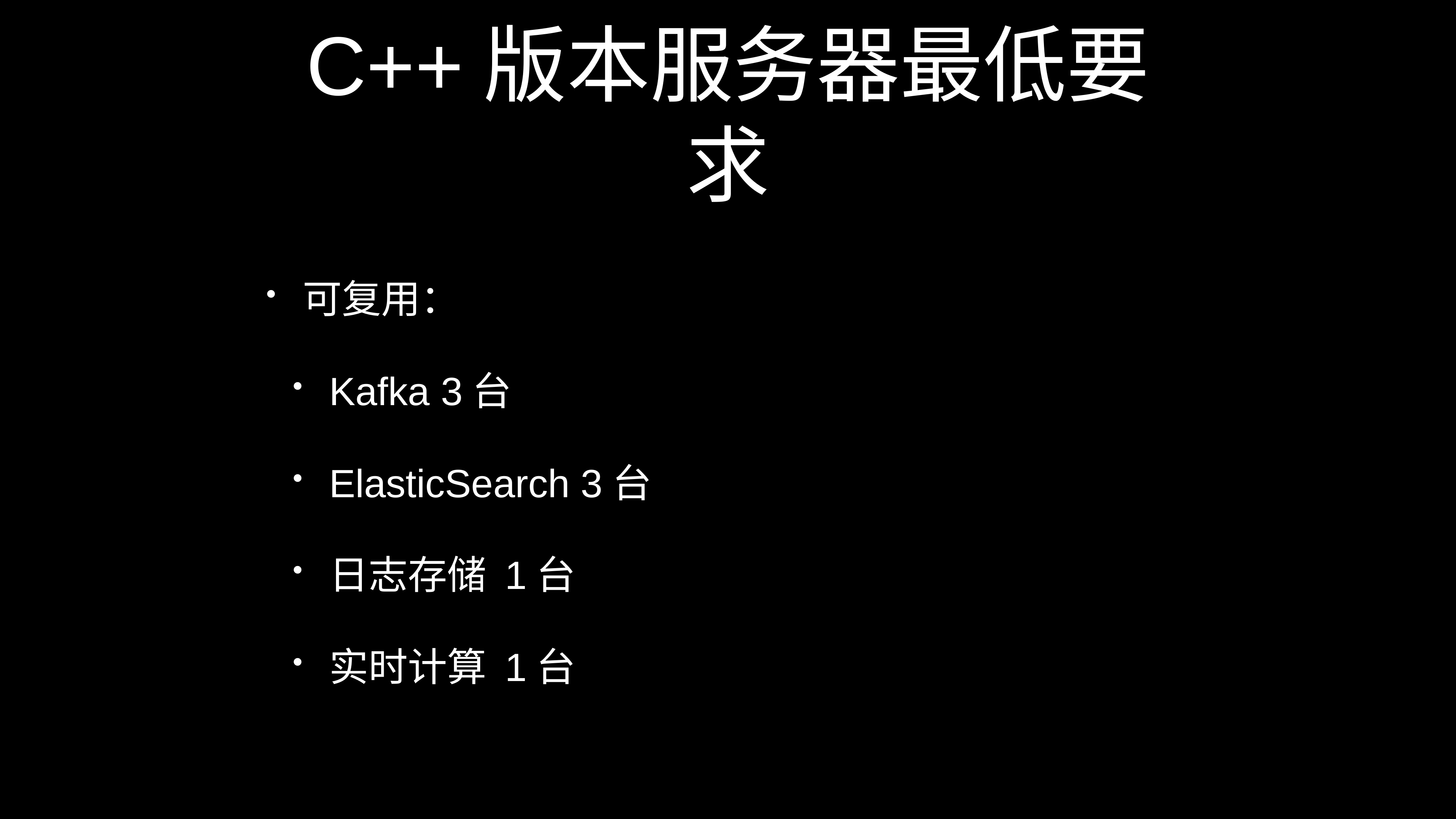

# C++版本服务器最低要求
可复用：
Kafka 3台
ElasticSearch 3台
日志存储 1台
实时计算 1台